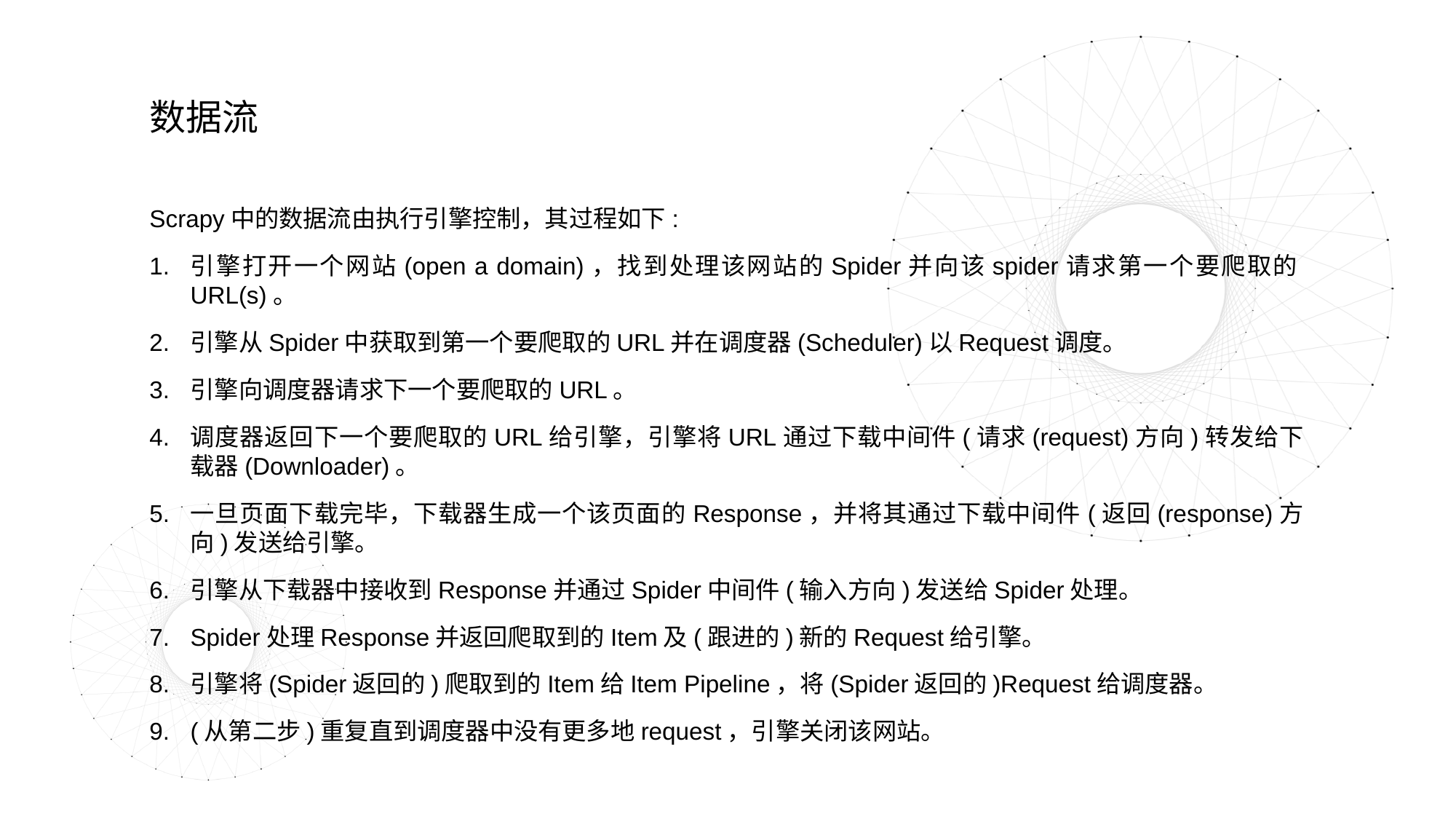

数据流
Scrapy中的数据流由执行引擎控制，其过程如下:
引擎打开一个网站(open a domain)，找到处理该网站的Spider并向该spider请求第一个要爬取的URL(s)。
引擎从Spider中获取到第一个要爬取的URL并在调度器(Scheduler)以Request调度。
引擎向调度器请求下一个要爬取的URL。
调度器返回下一个要爬取的URL给引擎，引擎将URL通过下载中间件(请求(request)方向)转发给下载器(Downloader)。
一旦页面下载完毕，下载器生成一个该页面的Response，并将其通过下载中间件(返回(response)方向)发送给引擎。
引擎从下载器中接收到Response并通过Spider中间件(输入方向)发送给Spider处理。
Spider处理Response并返回爬取到的Item及(跟进的)新的Request给引擎。
引擎将(Spider返回的)爬取到的Item给Item Pipeline，将(Spider返回的)Request给调度器。
(从第二步)重复直到调度器中没有更多地request，引擎关闭该网站。